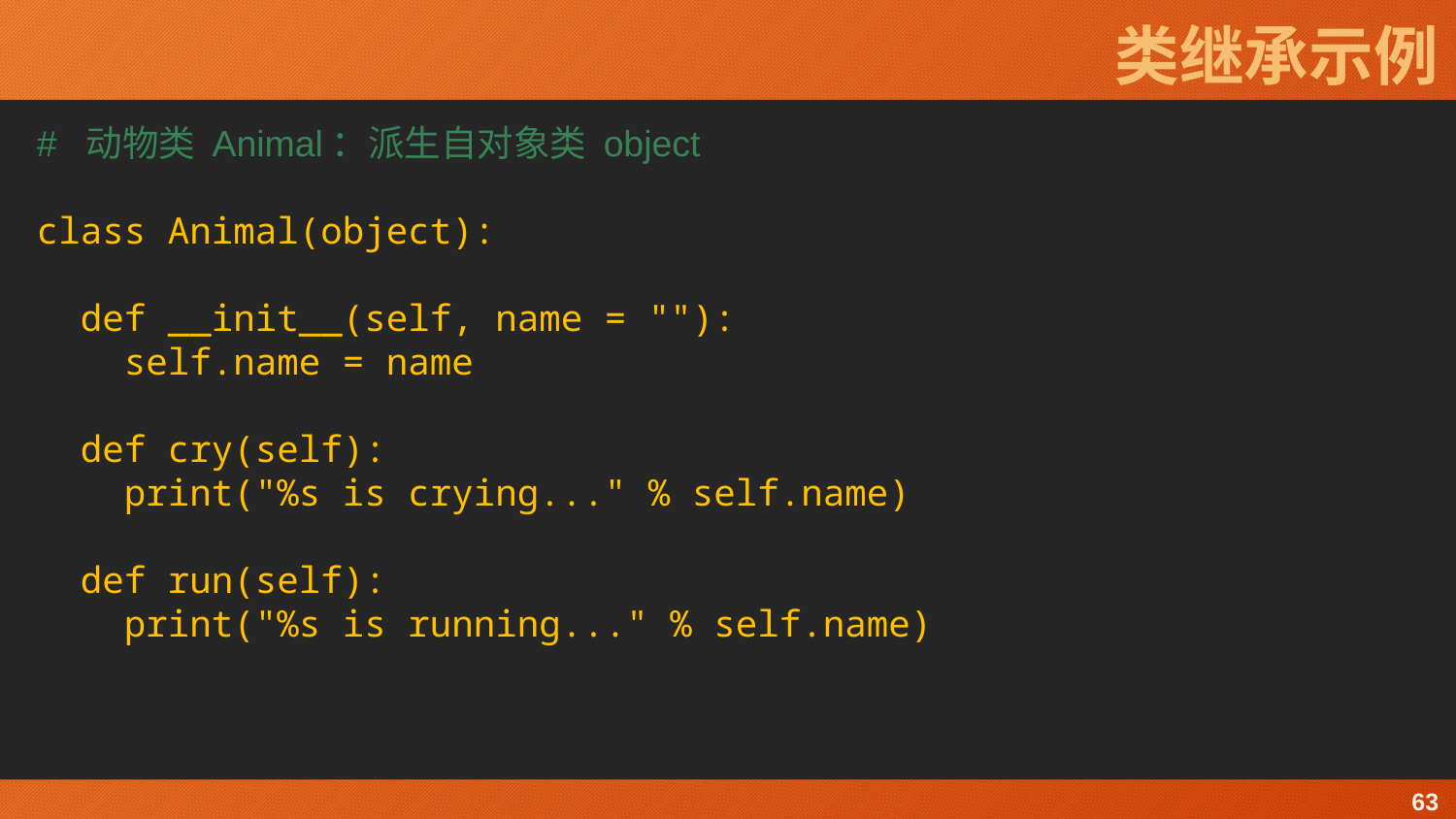

# 类继承示例
#  动物类 Animal：派生自对象类 object

class Animal(object):

  def __init__(self, name = ""):
    self.name = name

  def cry(self):
    print("%s is crying..." % self.name)

  def run(self):
    print("%s is running..." % self.name)
63